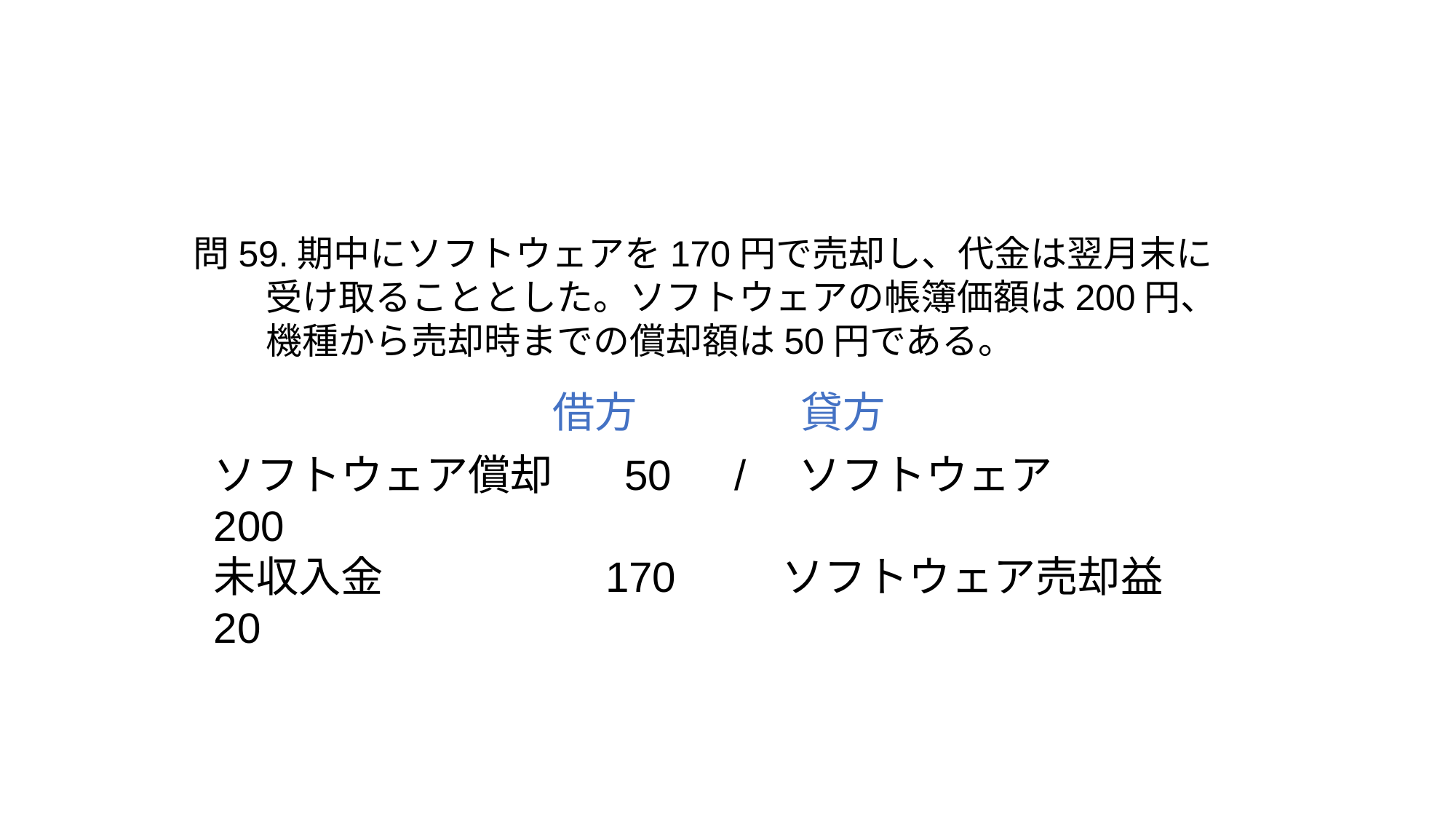

問59.期中にソフトウェアを170円で売却し、代金は翌月末に
　　受け取ることとした。ソフトウェアの帳簿価額は200円、
　　機種から売却時までの償却額は50円である。
借方
貸方
ソフトウェア償却　  50　/　ソフトウェア　　　　200
未収入金　　　　　170	 ソフトウェア売却益　  20